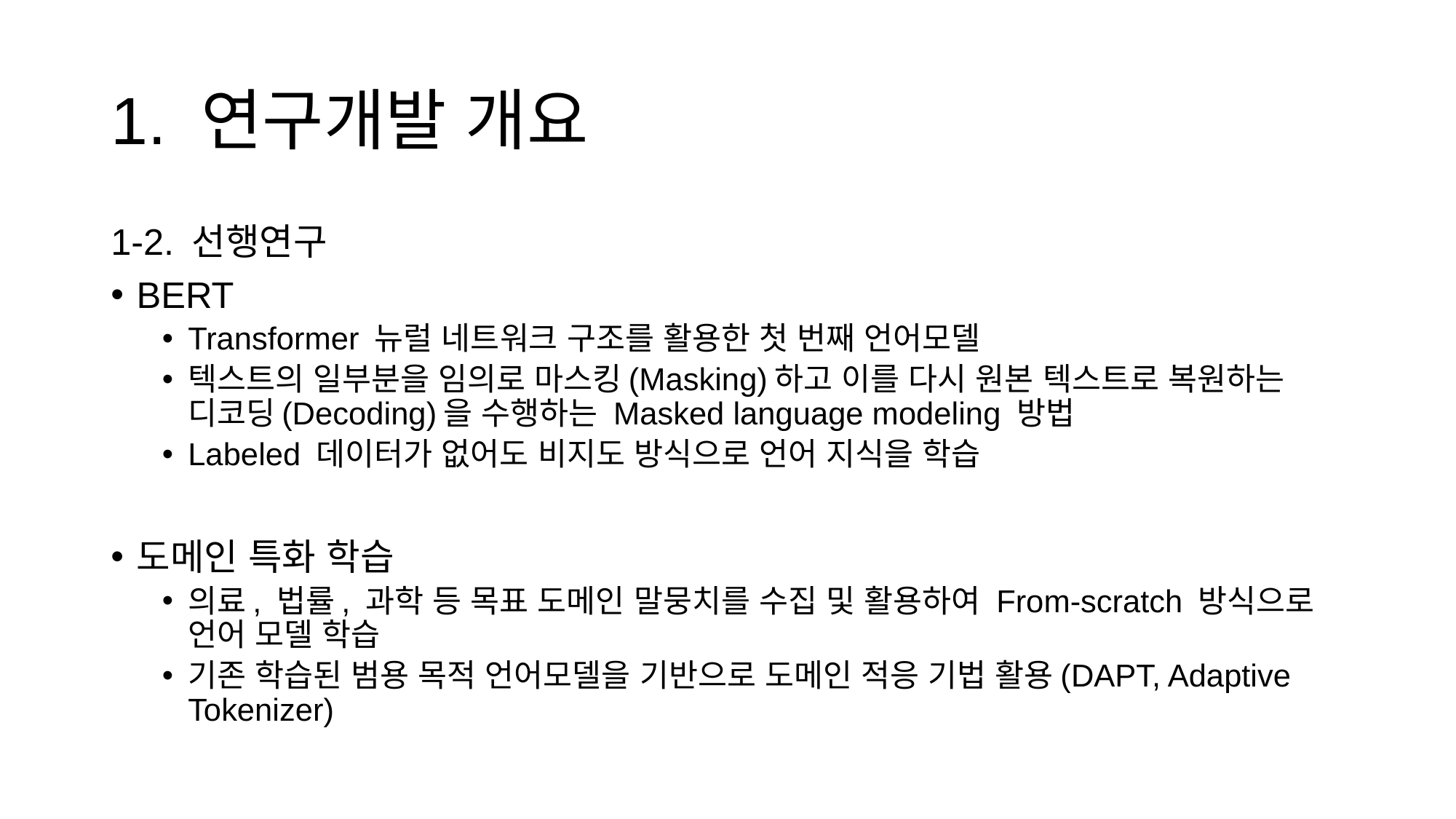

# 1. 연구개발 개요
1-2. 선행연구
BERT
Transformer 뉴럴 네트워크 구조를 활용한 첫 번째 언어모델
텍스트의 일부분을 임의로 마스킹(Masking)하고 이를 다시 원본 텍스트로 복원하는 디코딩(Decoding)을 수행하는 Masked language modeling 방법
Labeled 데이터가 없어도 비지도 방식으로 언어 지식을 학습

도메인 특화 학습
의료, 법률, 과학 등 목표 도메인 말뭉치를 수집 및 활용하여 From-scratch 방식으로 언어 모델 학습
기존 학습된 범용 목적 언어모델을 기반으로 도메인 적응 기법 활용(DAPT, Adaptive Tokenizer)